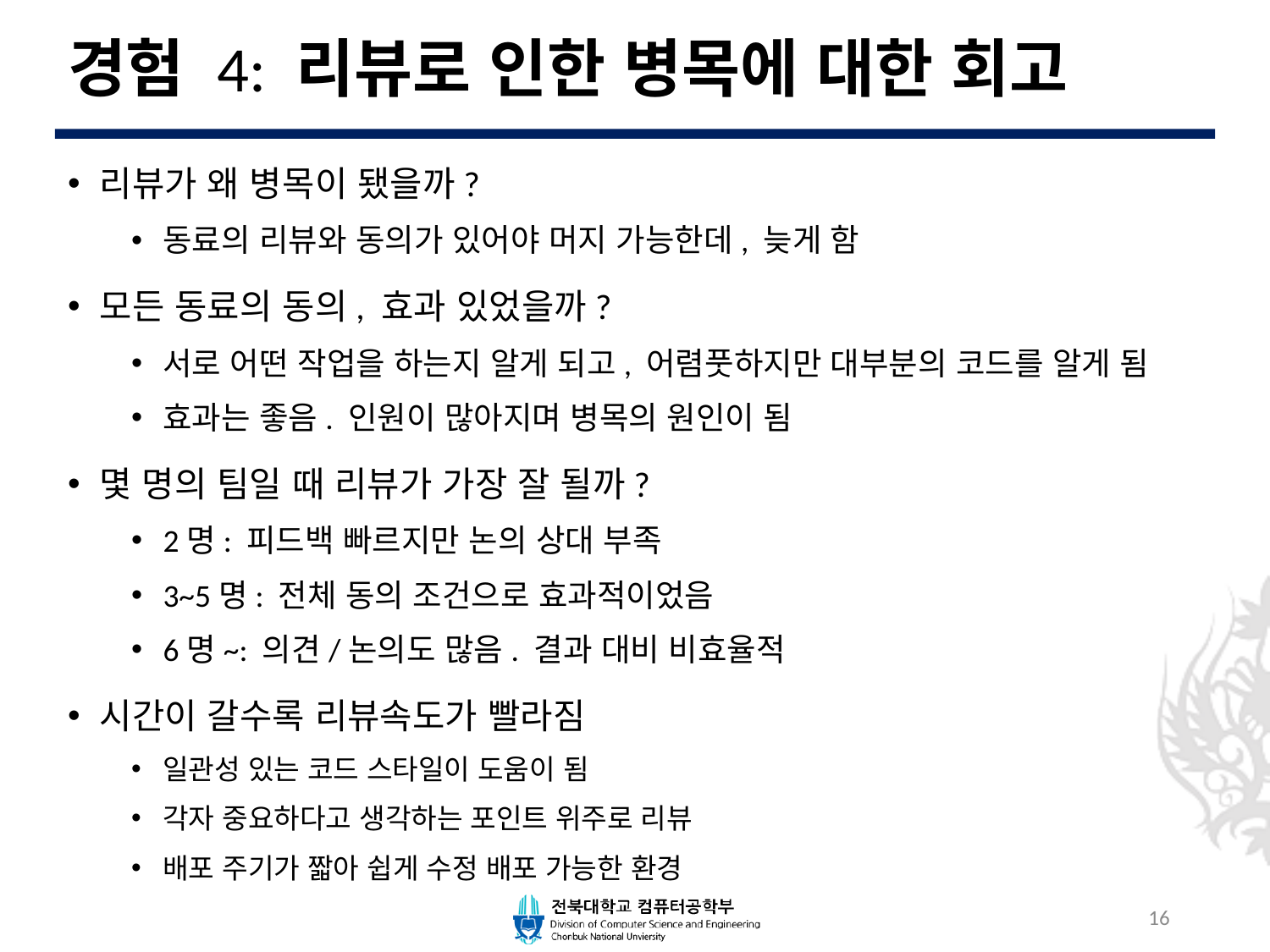

# 경험 4: 리뷰로 인한 병목에 대한 회고
리뷰가 왜 병목이 됐을까?
동료의 리뷰와 동의가 있어야 머지 가능한데, 늦게 함
모든 동료의 동의, 효과 있었을까?
서로 어떤 작업을 하는지 알게 되고, 어렴풋하지만 대부분의 코드를 알게 됨
효과는 좋음. 인원이 많아지며 병목의 원인이 됨
몇 명의 팀일 때 리뷰가 가장 잘 될까?
2명: 피드백 빠르지만 논의 상대 부족
3~5명: 전체 동의 조건으로 효과적이었음
6명~: 의견/논의도 많음. 결과 대비 비효율적
시간이 갈수록 리뷰속도가 빨라짐
일관성 있는 코드 스타일이 도움이 됨
각자 중요하다고 생각하는 포인트 위주로 리뷰
배포 주기가 짧아 쉽게 수정 배포 가능한 환경
16